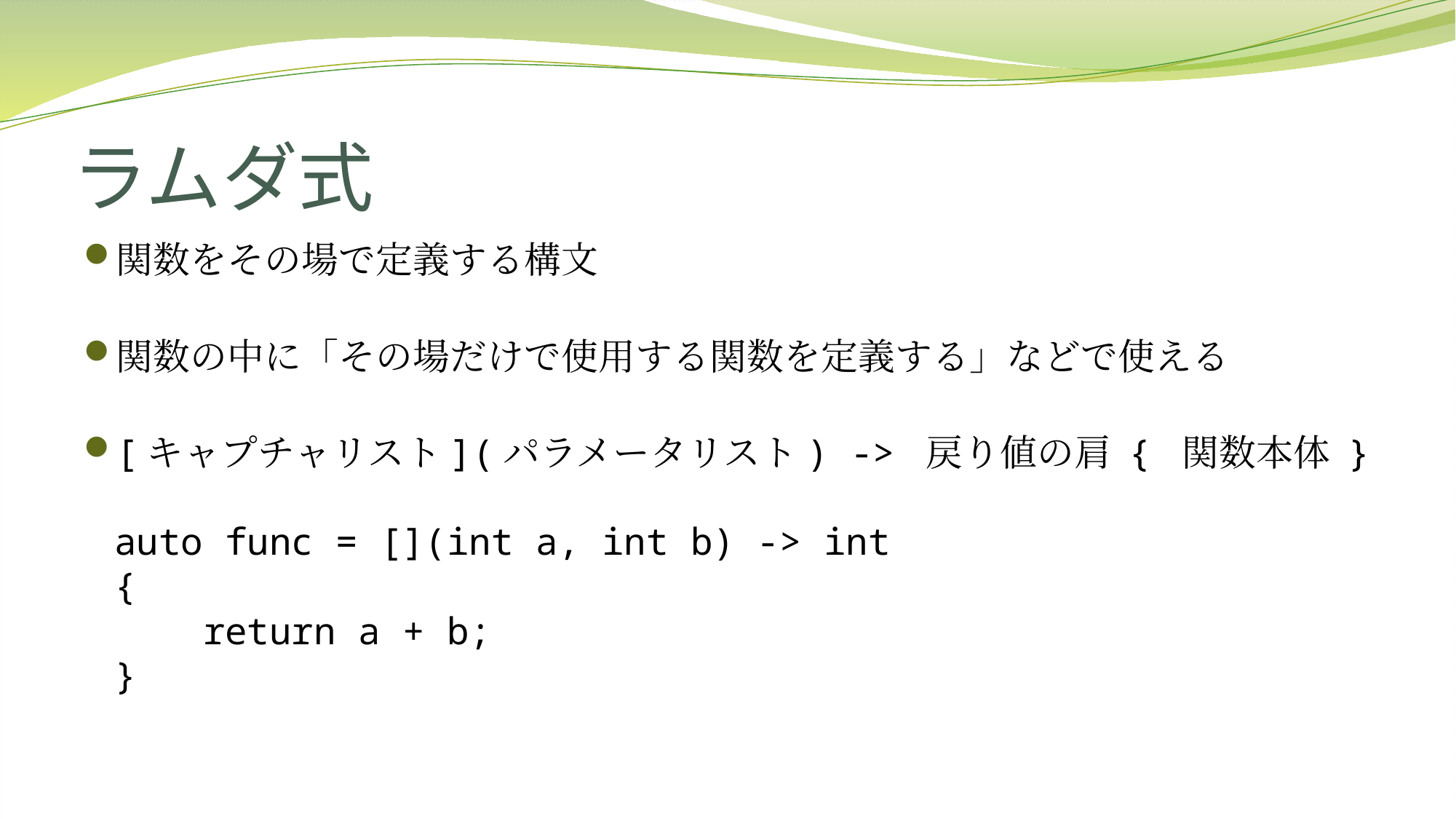

# ラムダ式
関数をその場で定義する構文
関数の中に「その場だけで使用する関数を定義する」などで使える
[キャプチャリスト](パラメータリスト) -> 戻り値の肩 { 関数本体 }
auto func = [](int a, int b) -> int
{
    return a + b;
}